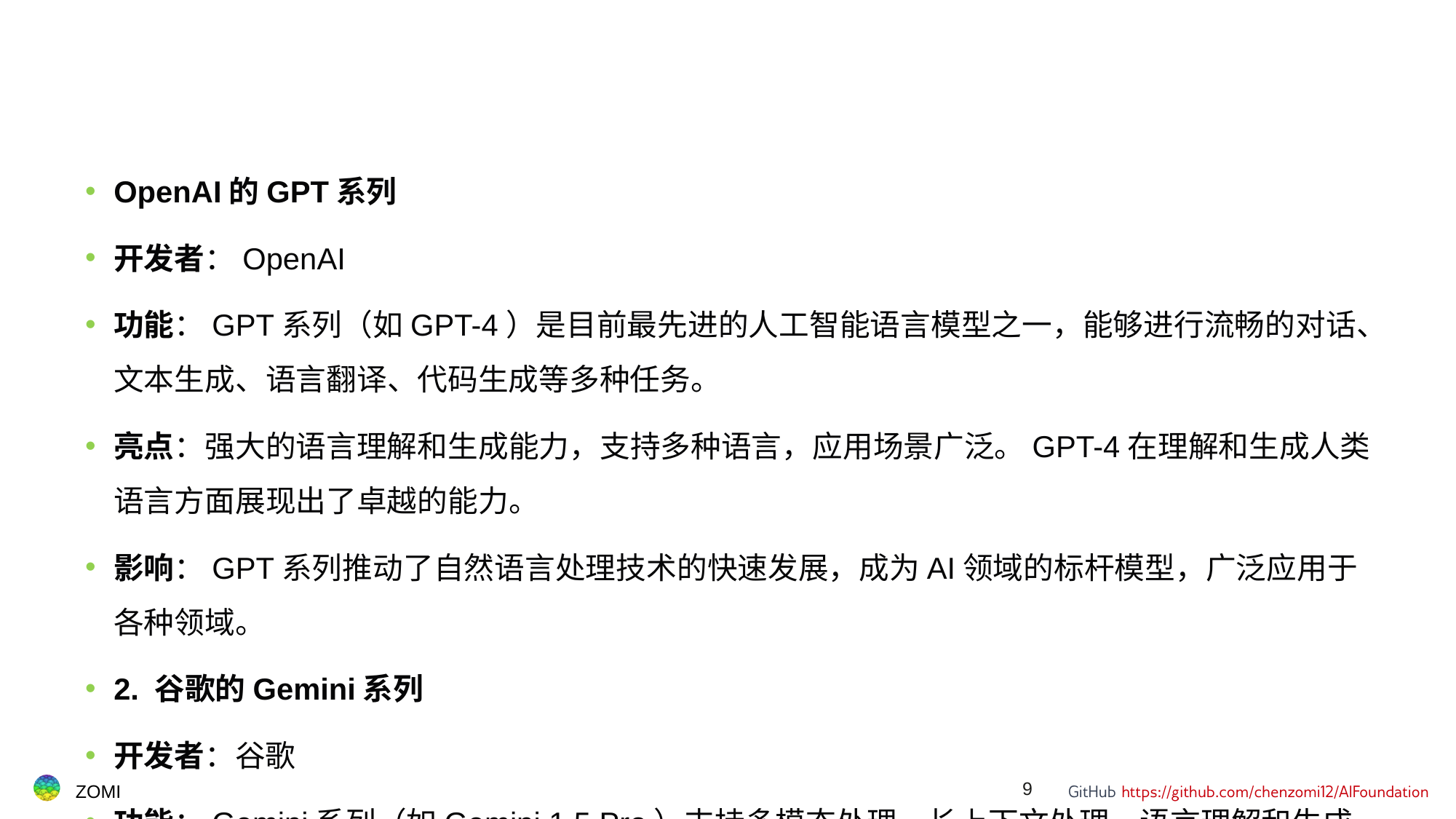

#
OpenAI的GPT系列
开发者：OpenAI
功能：GPT系列（如GPT-4）是目前最先进的人工智能语言模型之一，能够进行流畅的对话、文本生成、语言翻译、代码生成等多种任务。
亮点：强大的语言理解和生成能力，支持多种语言，应用场景广泛。GPT-4在理解和生成人类语言方面展现出了卓越的能力。
影响：GPT系列推动了自然语言处理技术的快速发展，成为AI领域的标杆模型，广泛应用于各种领域。
2. 谷歌的Gemini系列
开发者：谷歌
功能：Gemini系列（如Gemini 1.5 Pro）支持多模态处理、长上下文处理、语言理解和生成，适用于多种特定任务。
亮点：在机器翻译领域具有较高的准确率和翻译速度。
影响：谷歌的Gemini系列在多模态应用和长文本处理方面表现出色，推动了AI在复杂任务中的应用。
3. Anthropic的Claude系列
开发者：Anthropic
功能：Claude系列（如Claude 3.5）是一个快速、能干且真正会话的助手，覆盖自然语言处理、机器翻译等领域。
亮点：在处理复杂文本和语境时表现出色，提供高质量的翻译和文本生成服务。
影响：Claude系列以其高质量的文本生成和翻译能力，成为自然语言处理领域的重要参与者。
4. Meta的LLaMA系列
开发者：Meta（Facebook母公司）
功能：LLaMA系列（如LLaMA 3.3）是一个开源的大型语言模型，专注于高效的语言生成和多语言支持。
亮点：开源特性使其在学术界和开发者社区中广泛使用，推动了AI技术的普及和创新。
影响：LLaMA系列通过开源策略，促进了AI技术的广泛传播和应用，成为许多研究和开发项目的基石。